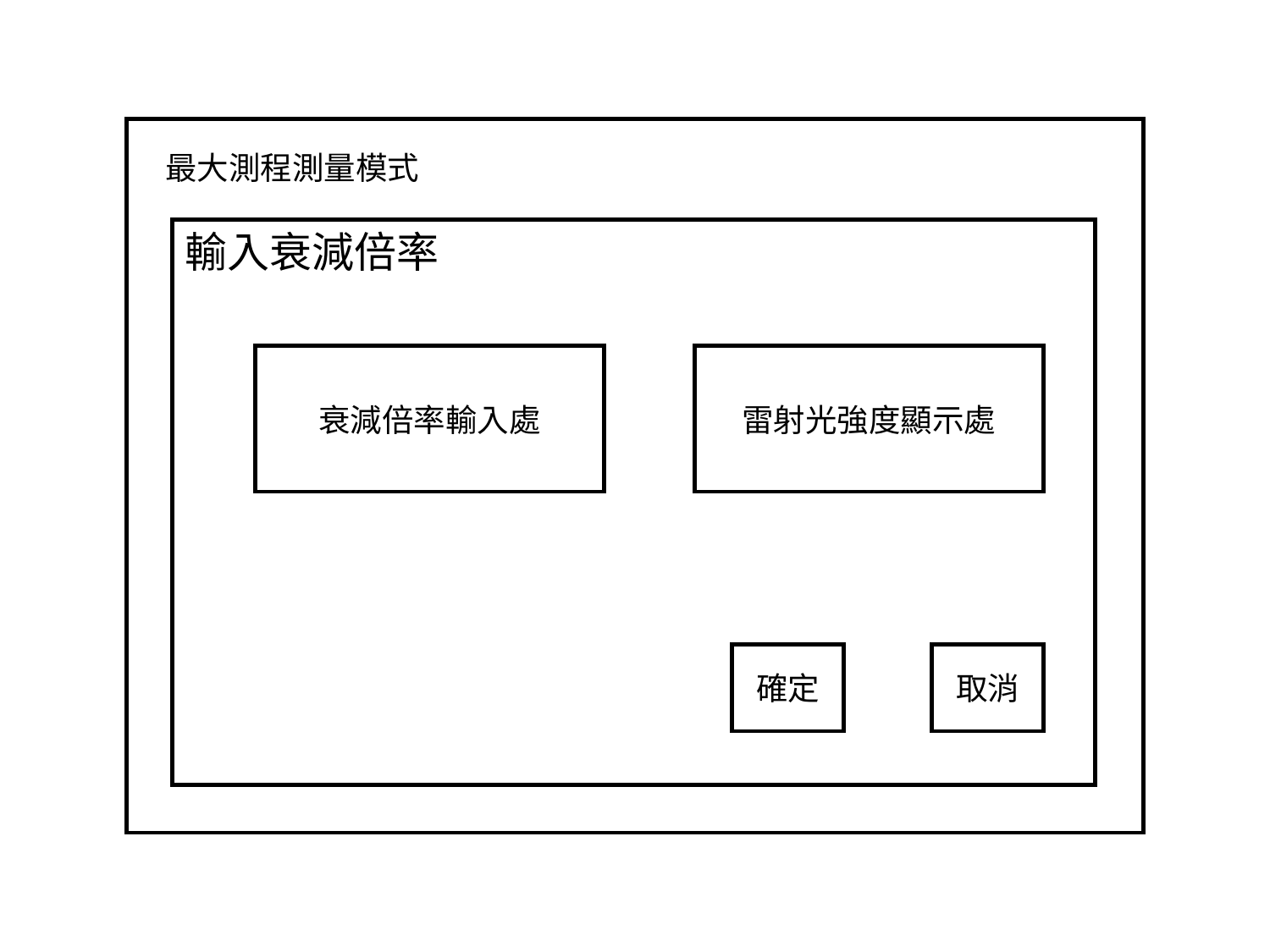

測量模式
最大測程測量模式
輸入衰減倍率

衰減倍率輸入處
雷射光強度顯示處
確定
取消